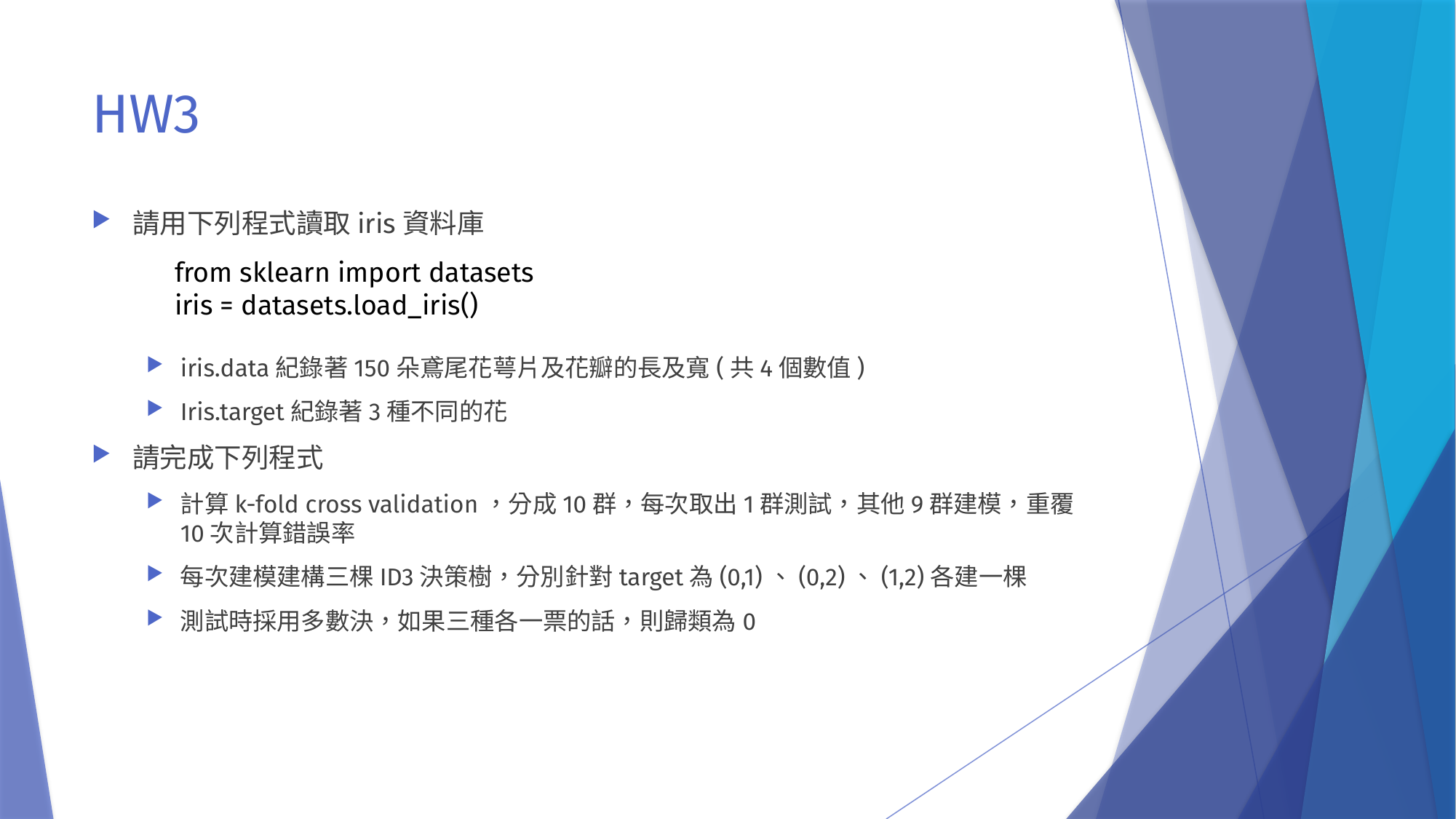

# HW3
請用下列程式讀取iris資料庫

iris.data紀錄著150朵鳶尾花萼片及花瓣的長及寬(共4個數值)
Iris.target紀錄著3種不同的花
請完成下列程式
計算k-fold cross validation，分成10群，每次取出1群測試，其他9群建模，重覆10次計算錯誤率
每次建模建構三棵ID3決策樹，分別針對target為(0,1)、(0,2)、(1,2)各建一棵
測試時採用多數決，如果三種各一票的話，則歸類為0
from sklearn import datasets
iris = datasets.load_iris()